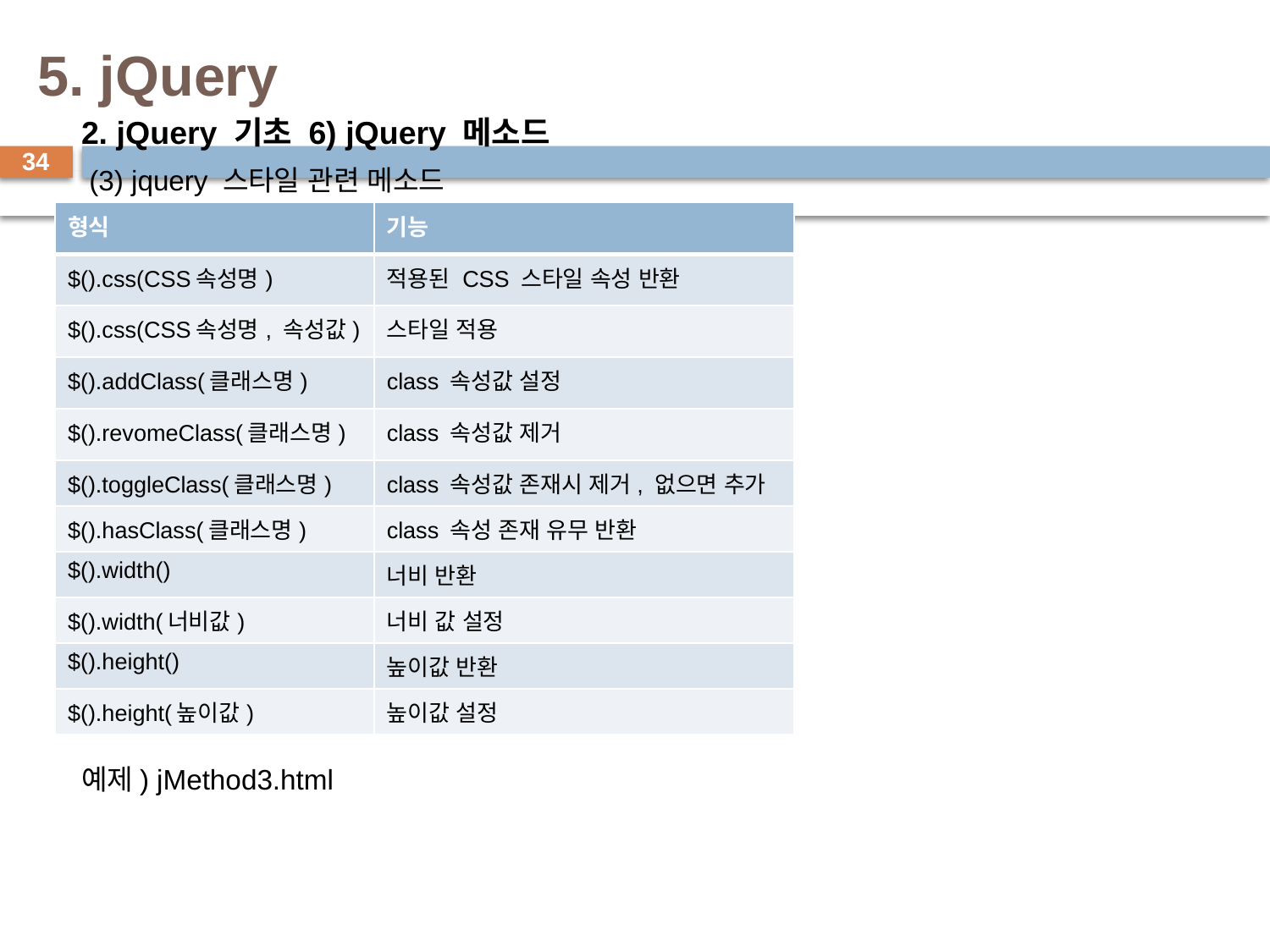

# 5. jQuery
2. jQuery 기초 6) jQuery 메소드
 (3) jquery 스타일 관련 메소드

예제) jMethod3.html

34
| 형식 | 기능 |
| --- | --- |
| $().css(CSS속성명) | 적용된 CSS 스타일 속성 반환 |
| $().css(CSS속성명, 속성값) | 스타일 적용 |
| $().addClass(클래스명) | class 속성값 설정 |
| $().revomeClass(클래스명) | class 속성값 제거 |
| $().toggleClass(클래스명) | class 속성값 존재시 제거, 없으면 추가 |
| $().hasClass(클래스명) | class 속성 존재 유무 반환 |
| $().width() | 너비 반환 |
| $().width(너비값) | 너비 값 설정 |
| $().height() | 높이값 반환 |
| $().height(높이값) | 높이값 설정 |